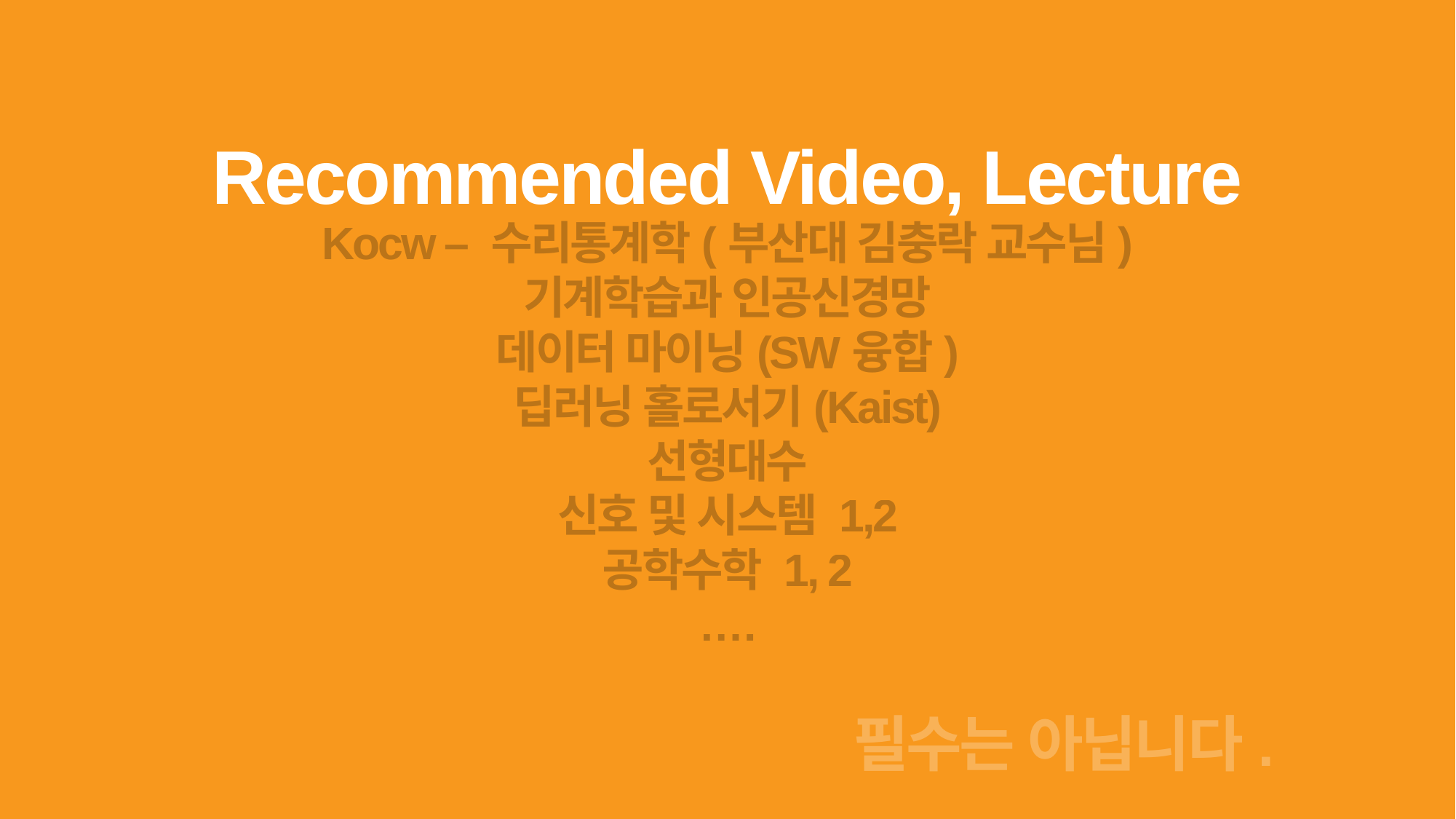

Recommended Video, Lecture
Kocw – 수리통계학(부산대 김충락 교수님)
기계학습과 인공신경망
데이터 마이닝(SW융합)
딥러닝 홀로서기(Kaist)
선형대수
신호 및 시스템 1,2
공학수학 1, 2
….
필수는 아닙니다.